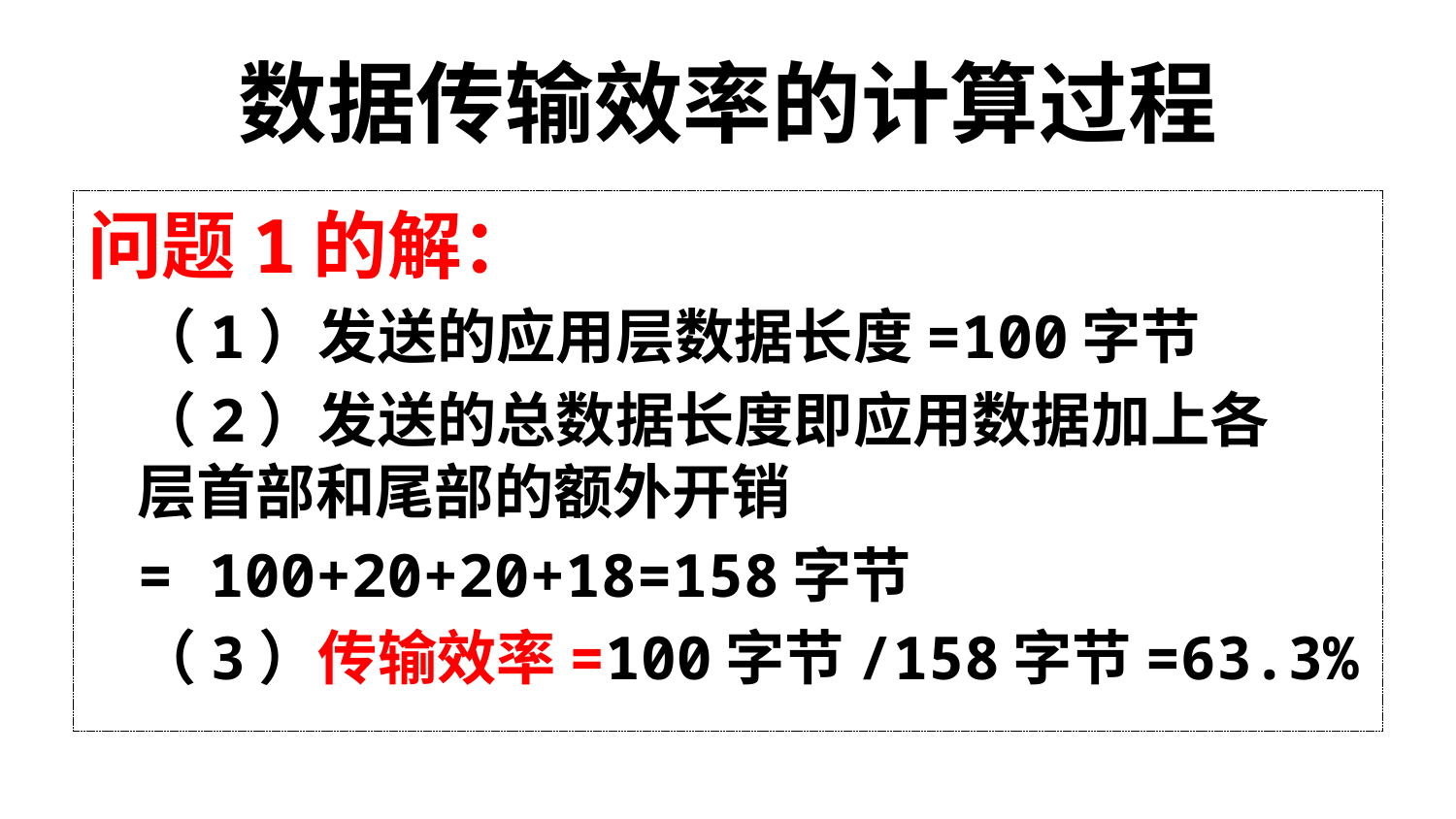

# 数据传输效率的计算过程
问题1的解：
	（1）发送的应用层数据长度=100字节
	（2）发送的总数据长度即应用数据加上各	层首部和尾部的额外开销
		= 100+20+20+18=158字节
	（3）传输效率=100字节/158字节=63.3%